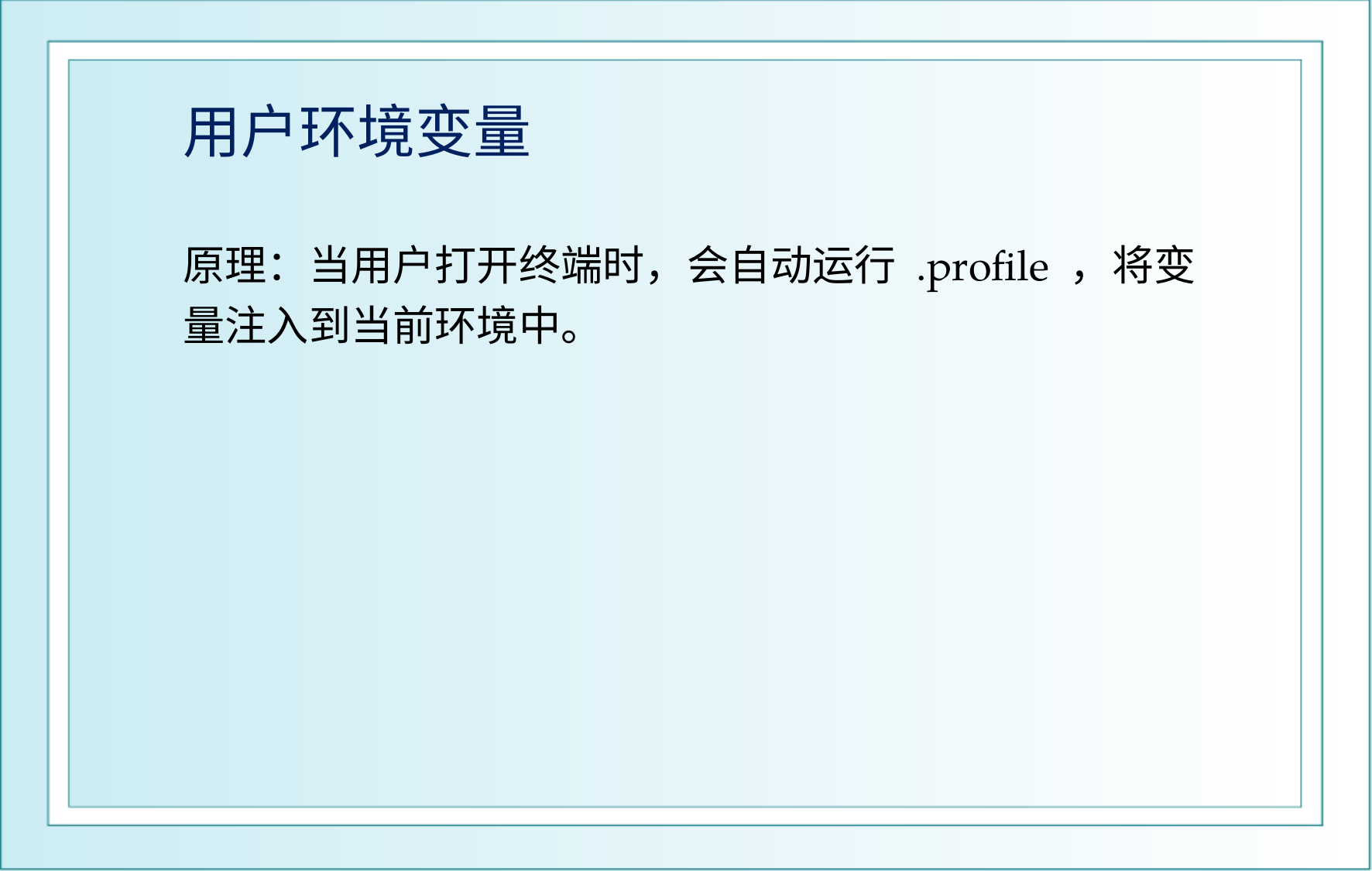

# 用户环境变量
原理：当用户打开终端时，会自动运行 .profile ，将变量注入到当前环境中。